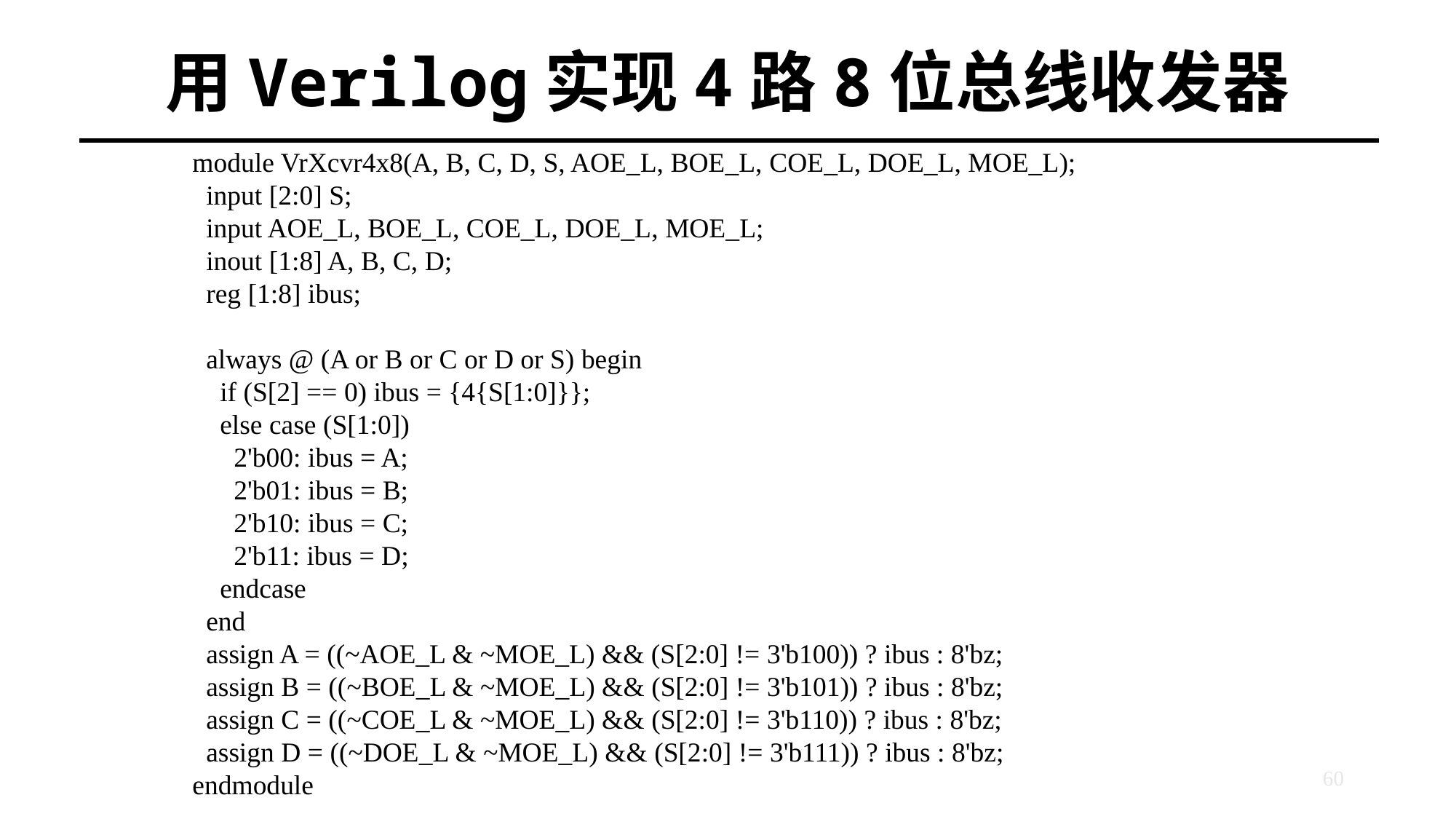

# 用Verilog实现4路8位总线收发器
module VrXcvr4x8(A, B, C, D, S, AOE_L, BOE_L, COE_L, DOE_L, MOE_L);
  input [2:0] S;
  input AOE_L, BOE_L, COE_L, DOE_L, MOE_L;
  inout [1:8] A, B, C, D;
  reg [1:8] ibus;

  always @ (A or B or C or D or S) begin
    if (S[2] == 0) ibus = {4{S[1:0]}};
    else case (S[1:0])
      2'b00: ibus = A;
      2'b01: ibus = B;
      2'b10: ibus = C;
      2'b11: ibus = D;
    endcase
  end
  assign A = ((~AOE_L & ~MOE_L) && (S[2:0] != 3'b100)) ? ibus : 8'bz;
  assign B = ((~BOE_L & ~MOE_L) && (S[2:0] != 3'b101)) ? ibus : 8'bz;
  assign C = ((~COE_L & ~MOE_L) && (S[2:0] != 3'b110)) ? ibus : 8'bz;
  assign D = ((~DOE_L & ~MOE_L) && (S[2:0] != 3'b111)) ? ibus : 8'bz;
endmodule

60